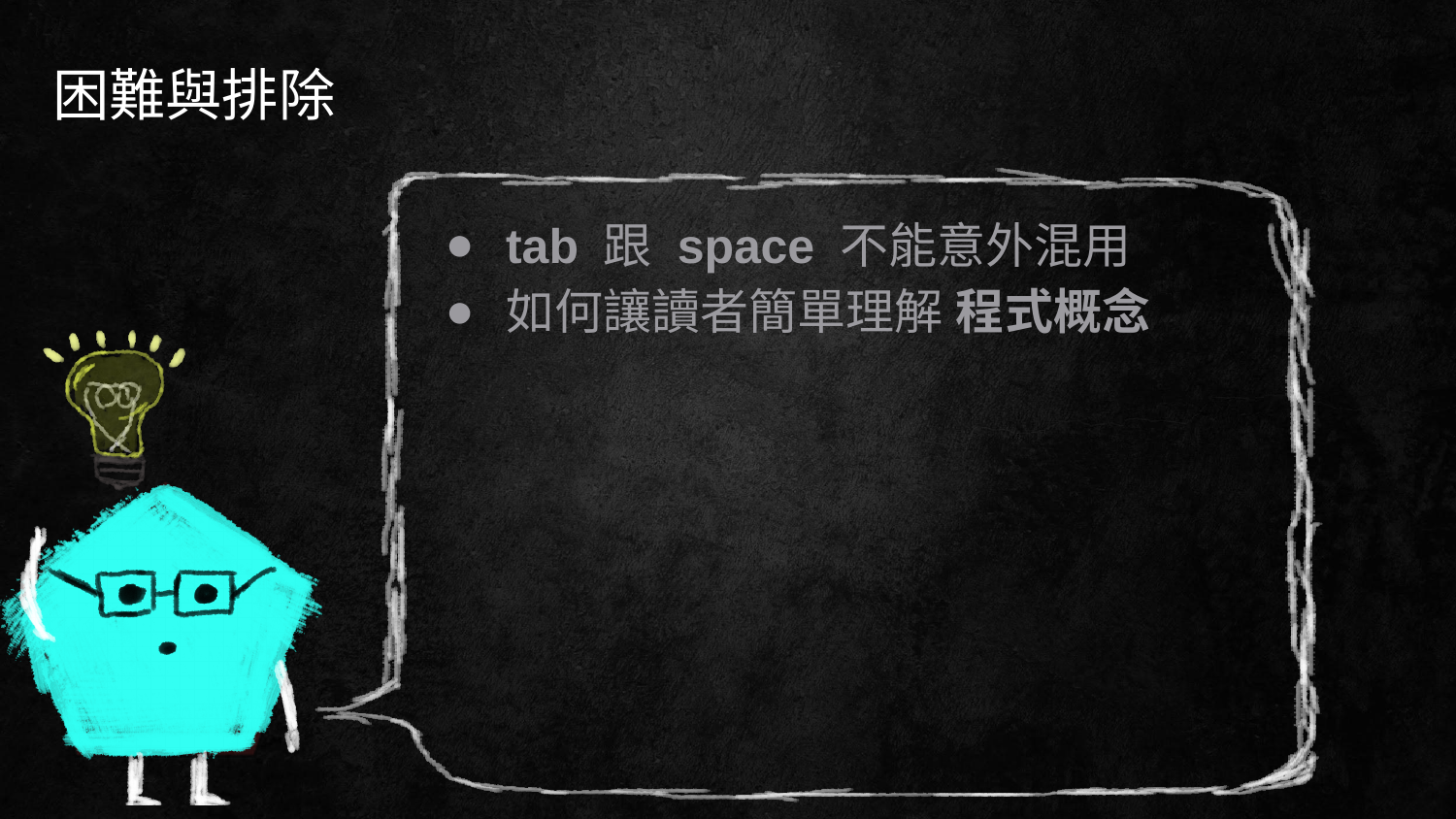

困難與排除
tab 跟 space 不能意外混用
如何讓讀者簡單理解 程式概念